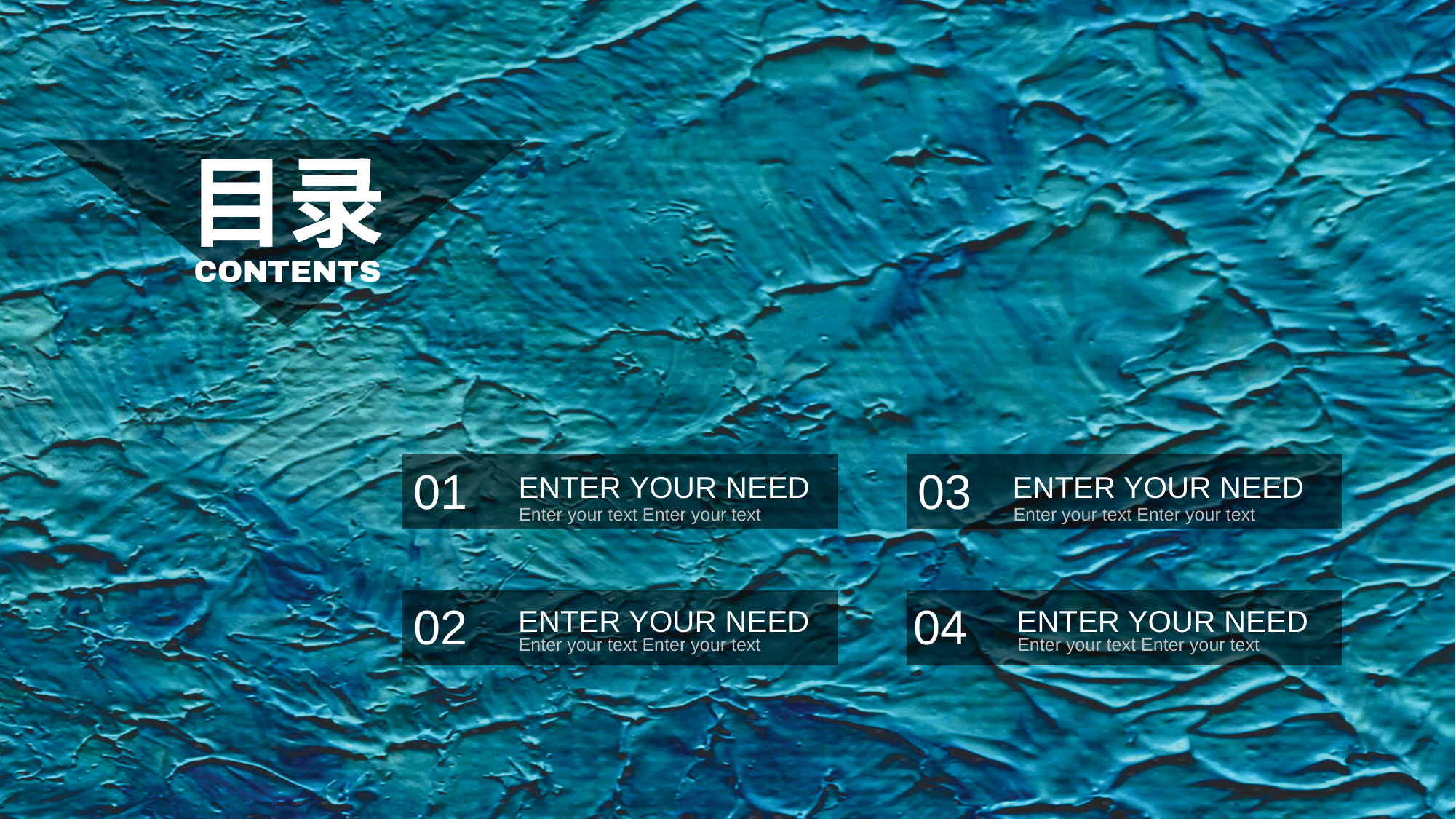

目录

CONTENTS

01
03
ENTER YOUR NEED
ENTER YOUR NEED
Enter your text Enter your text
Enter your text Enter your text
02
04
ENTER YOUR NEED
ENTER YOUR NEED
Enter your text Enter your text
Enter your text Enter your text